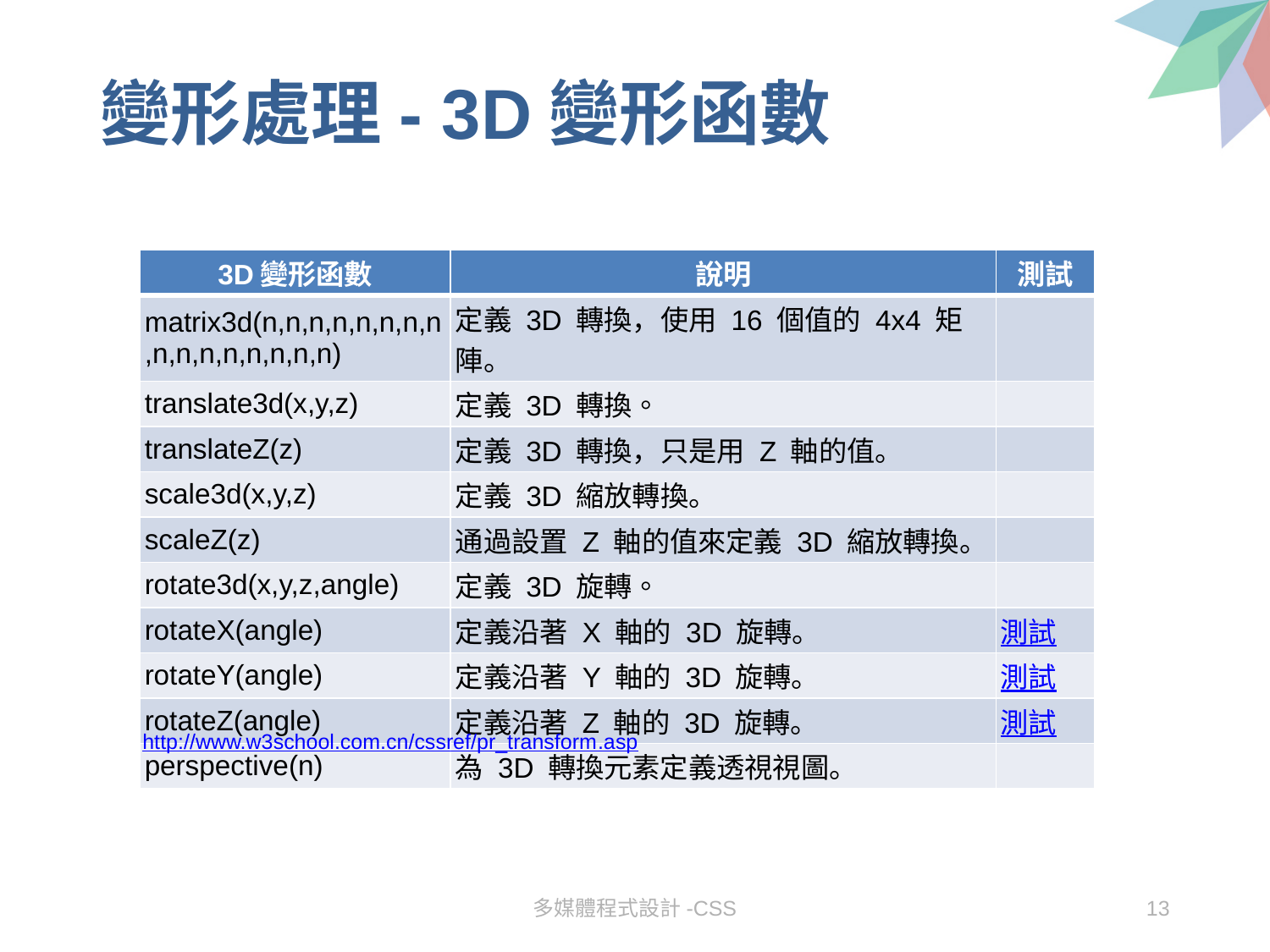

# 變形處理- 3D變形函數
| 3D變形函數 | 說明 | 測試 |
| --- | --- | --- |
| matrix3d(n,n,n,n,n,n,n,n,n,n,n,n,n,n,n,n) | 定義 3D 轉換，使用 16 個值的 4x4 矩陣。 |  |
| translate3d(x,y,z) | 定義 3D 轉換。 |  |
| translateZ(z) | 定義 3D 轉換，只是用 Z 軸的值。 |  |
| scale3d(x,y,z) | 定義 3D 縮放轉換。 |  |
| scaleZ(z) | 通過設置 Z 軸的值來定義 3D 縮放轉換。 |  |
| rotate3d(x,y,z,angle) | 定義 3D 旋轉。 |  |
| rotateX(angle) | 定義沿著 X 軸的 3D 旋轉。 | 測試 |
| rotateY(angle) | 定義沿著 Y 軸的 3D 旋轉。 | 測試 |
| rotateZ(angle) | 定義沿著 Z 軸的 3D 旋轉。 | 測試 |
| perspective(n) | 為 3D 轉換元素定義透視視圖。 |  |
http://www.w3school.com.cn/cssref/pr_transform.asp

多媒體程式設計-CSS
13